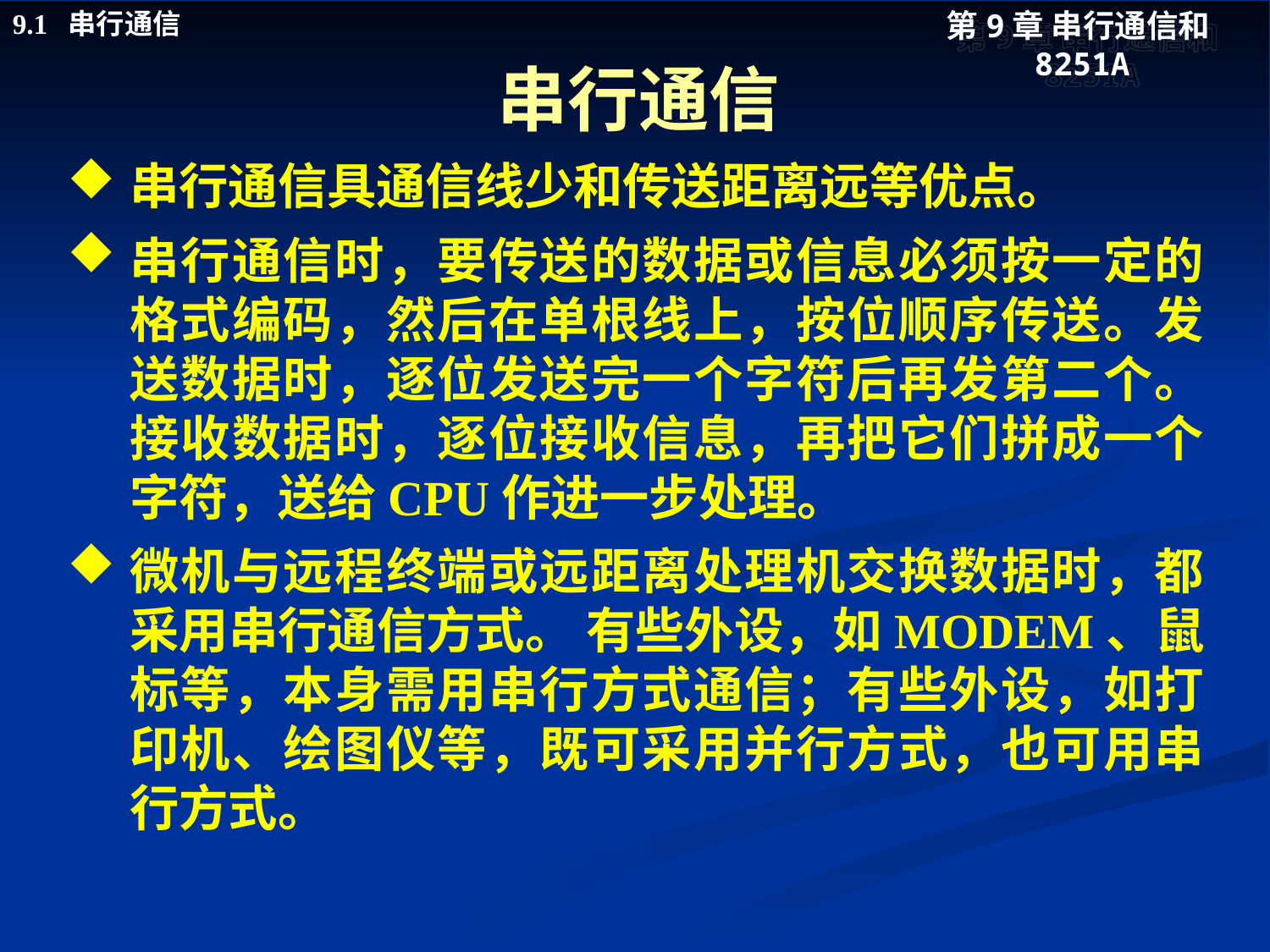

# 串行通信
串行通信具通信线少和传送距离远等优点。
串行通信时，要传送的数据或信息必须按一定的格式编码，然后在单根线上，按位顺序传送。发送数据时，逐位发送完一个字符后再发第二个。接收数据时，逐位接收信息，再把它们拼成一个字符，送给CPU作进一步处理。
微机与远程终端或远距离处理机交换数据时，都采用串行通信方式。 有些外设，如MODEM、鼠标等，本身需用串行方式通信；有些外设，如打印机、绘图仪等，既可采用并行方式，也可用串行方式。